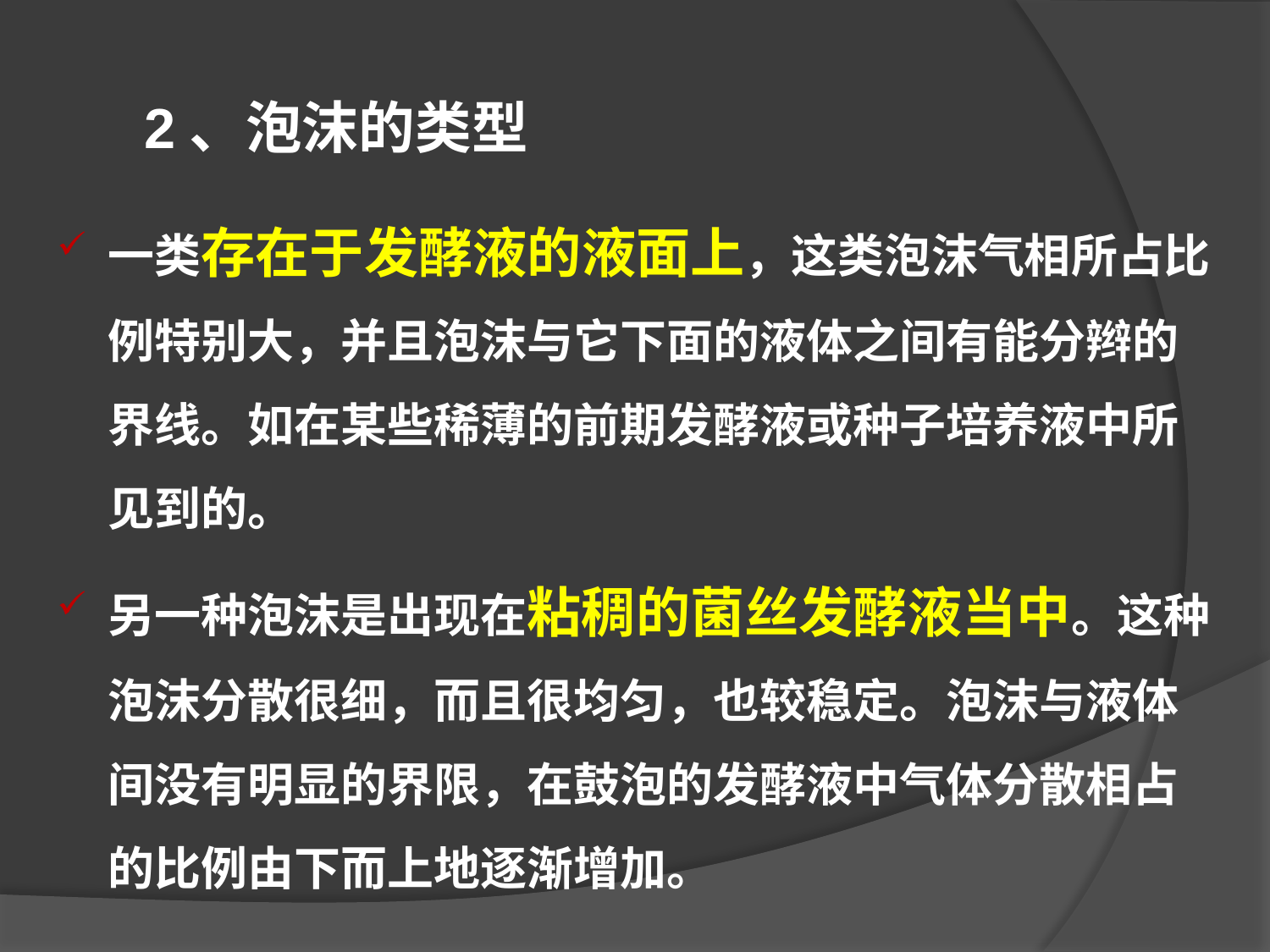

2、泡沫的类型
一类存在于发酵液的液面上，这类泡沫气相所占比例特别大，并且泡沫与它下面的液体之间有能分辫的界线。如在某些稀薄的前期发酵液或种子培养液中所见到的。
另一种泡沫是出现在粘稠的菌丝发酵液当中。这种泡沫分散很细，而且很均匀，也较稳定。泡沫与液体间没有明显的界限，在鼓泡的发酵液中气体分散相占的比例由下而上地逐渐增加。